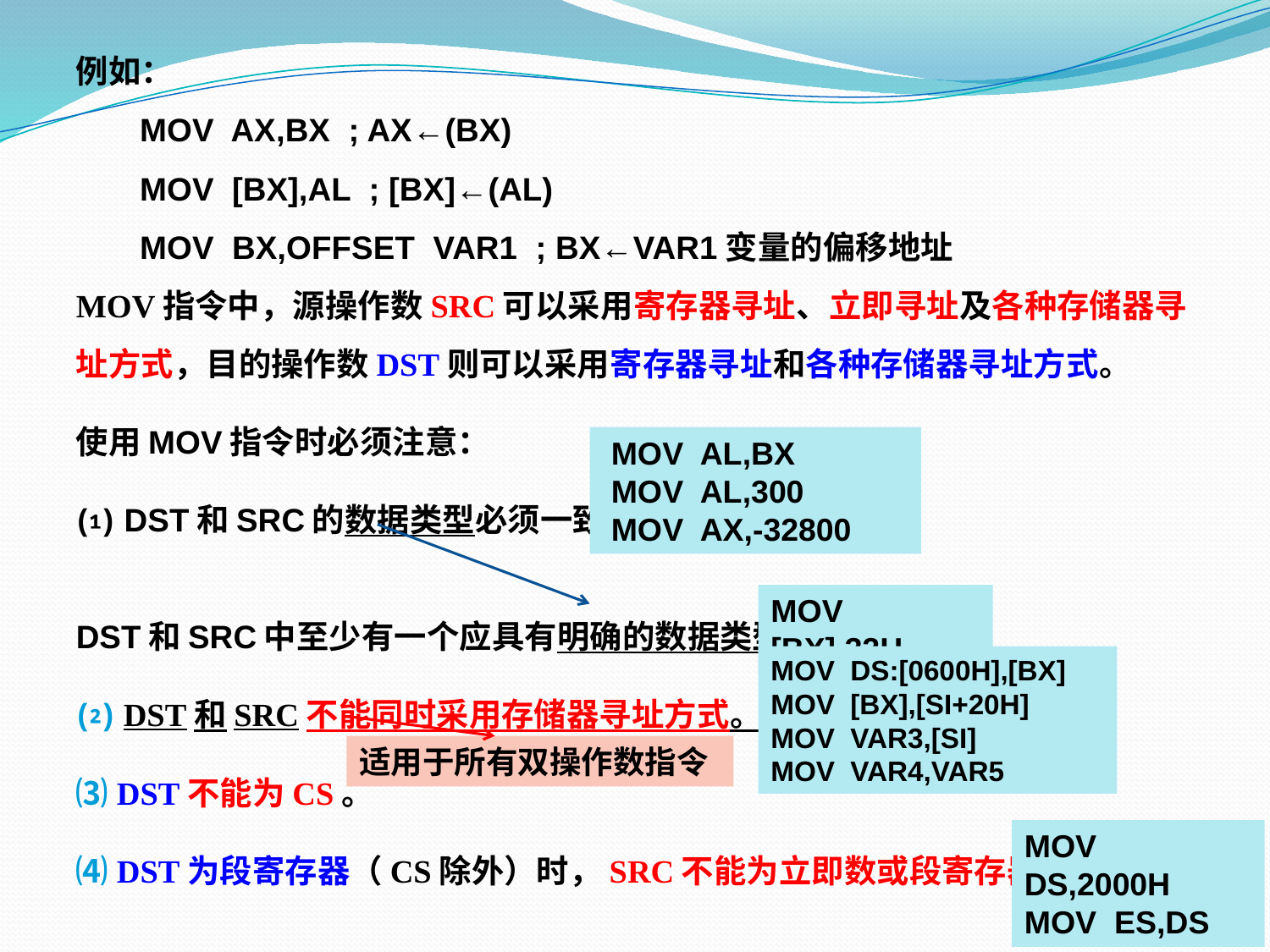

例如：
       MOV  AX,BX  ; AX←(BX)
       MOV  [BX],AL  ; [BX]←(AL)
       MOV  BX,OFFSET  VAR1  ; BX←VAR1变量的偏移地址
MOV指令中，源操作数SRC可以采用寄存器寻址、立即寻址及各种存储器寻址方式，目的操作数DST则可以采用寄存器寻址和各种存储器寻址方式。

使用MOV指令时必须注意：

⑴ DST和SRC的数据类型必须一致。

DST和SRC中至少有一个应具有明确的数据类型。

⑵ DST和SRC不能同时采用存储器寻址方式。

⑶ DST不能为CS。

⑷ DST为段寄存器（CS除外）时，SRC不能为立即数或段寄存器。
 MOV  AL,BX
 MOV  AL,300
 MOV  AX,-32800
MOV  [BX],32H
MOV  DS:[0600H],[BX]
MOV  [BX],[SI+20H]
MOV  VAR3,[SI]
MOV  VAR4,VAR5
适用于所有双操作数指令
MOV  DS,2000H
MOV  ES,DS